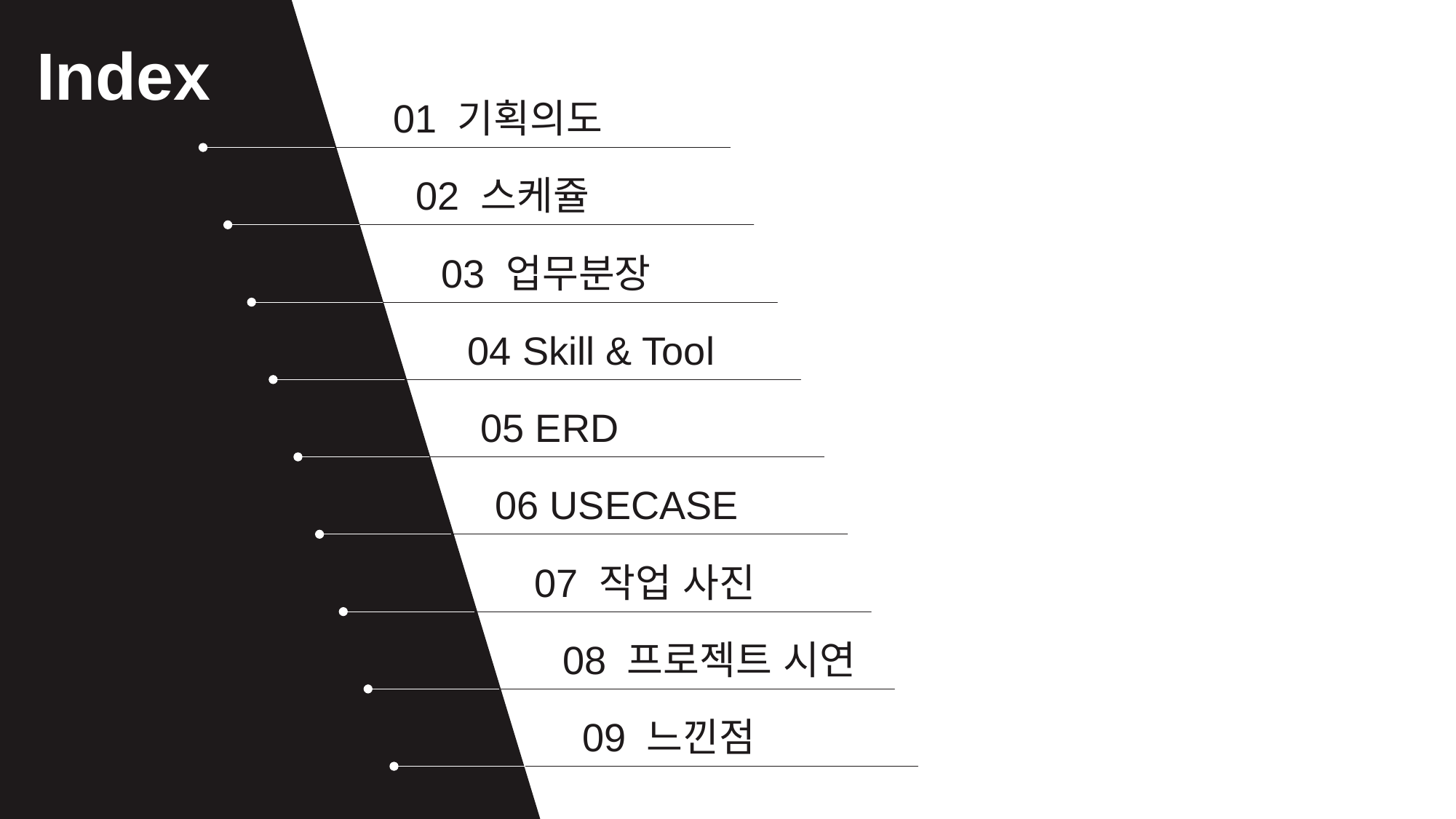

# Index

01 기획의도
02 스케쥴
03 업무분장
04 Skill & Tool
05 ERD
06 USECASE
07 작업 사진
08 프로젝트 시연
09 느낀점